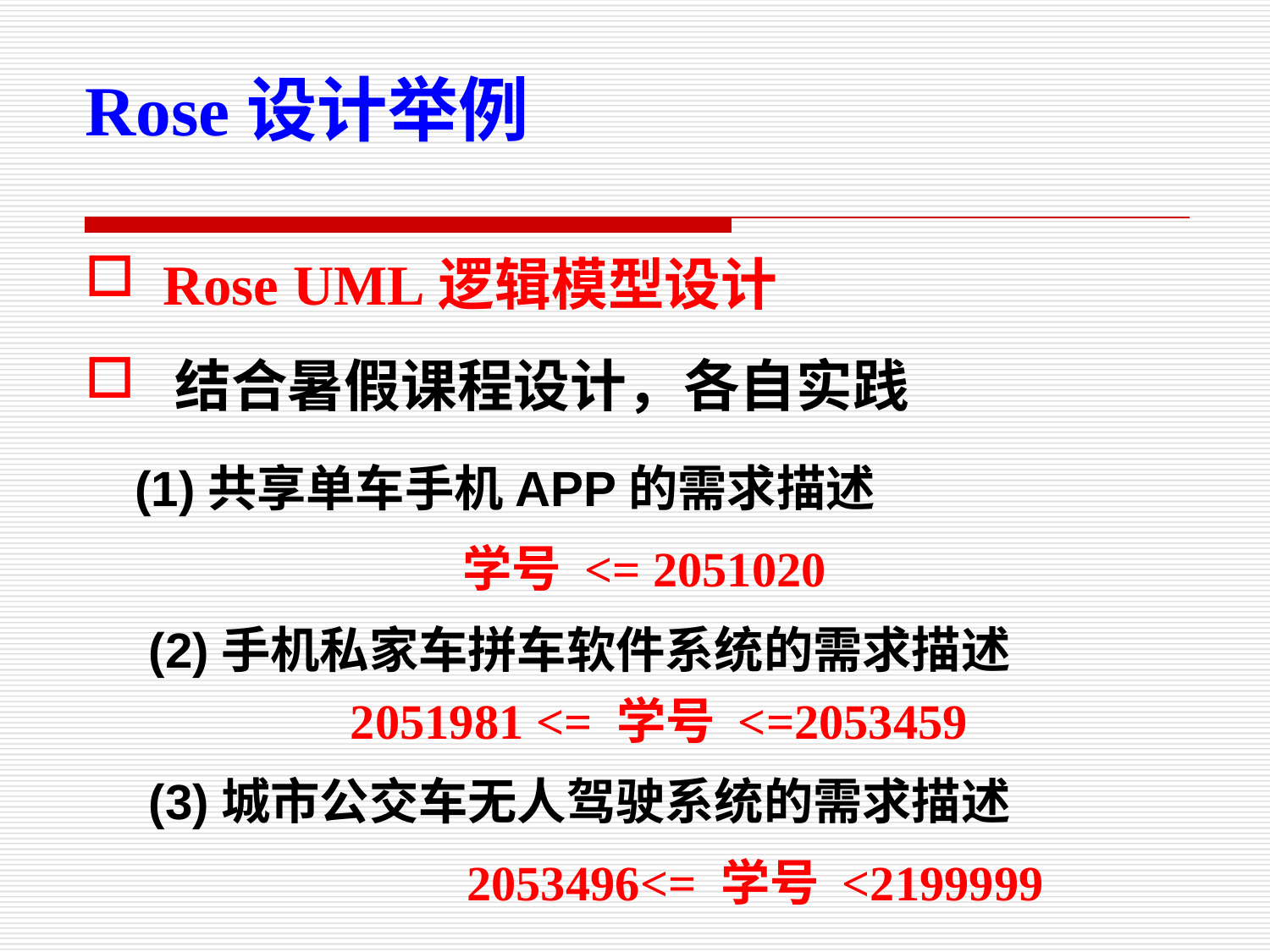

Rose设计举例
 Rose UML逻辑模型设计
 结合暑假课程设计，各自实践
(1)共享单车手机APP的需求描述
 		           学号 <= 2051020
 (2)手机私家车拼车软件系统的需求描述			 2051981 <= 学号 <=2053459
 (3)城市公交车无人驾驶系统的需求描述
 			 2053496<= 学号 <2199999